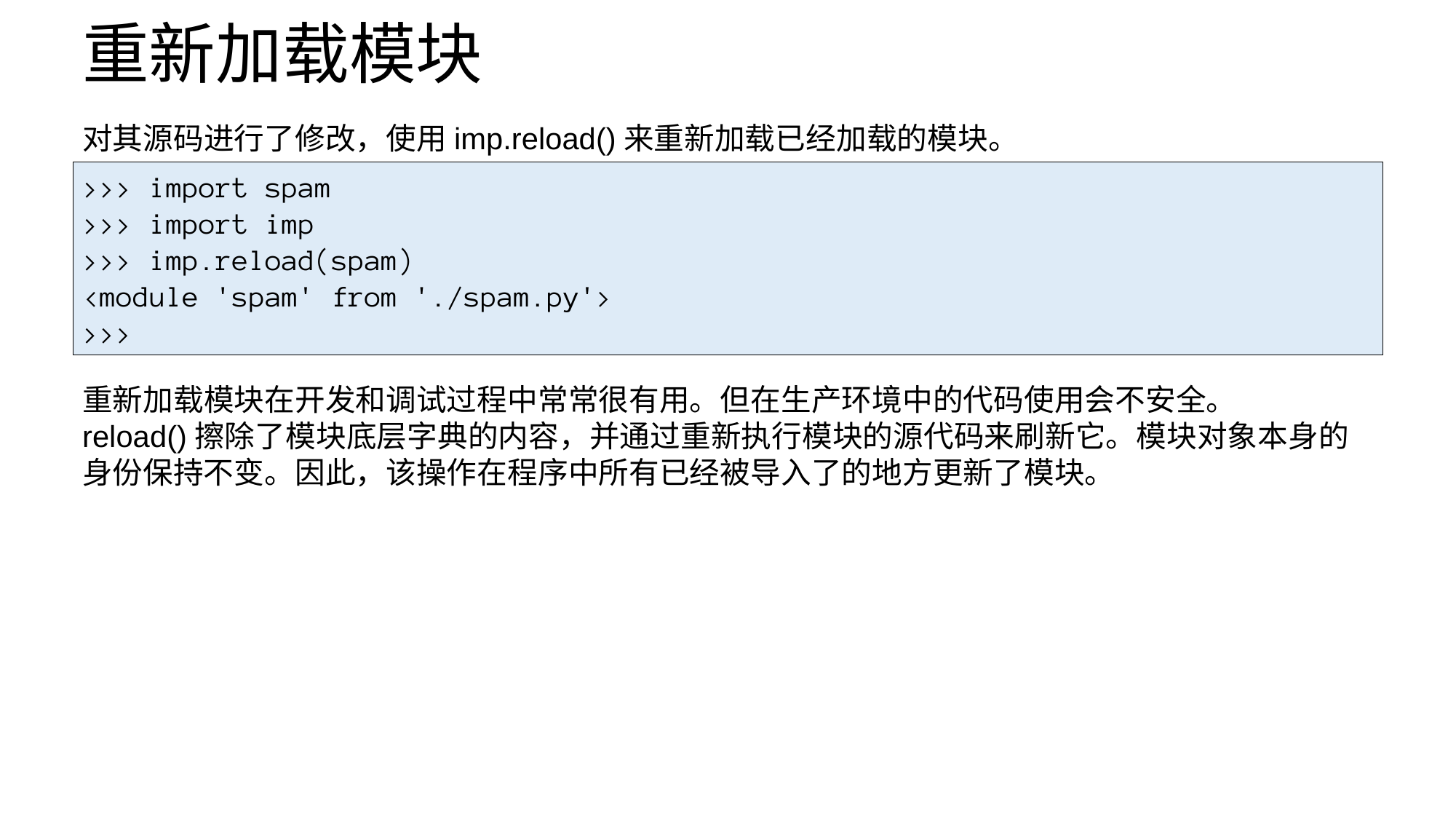

# 重新加载模块
对其源码进行了修改，使用imp.reload()来重新加载已经加载的模块。
>>> import spam
>>> import imp
>>> imp.reload(spam)
<module 'spam' from './spam.py'>
>>>
重新加载模块在开发和调试过程中常常很有用。但在生产环境中的代码使用会不安全。
reload()擦除了模块底层字典的内容，并通过重新执行模块的源代码来刷新它。模块对象本身的身份保持不变。因此，该操作在程序中所有已经被导入了的地方更新了模块。